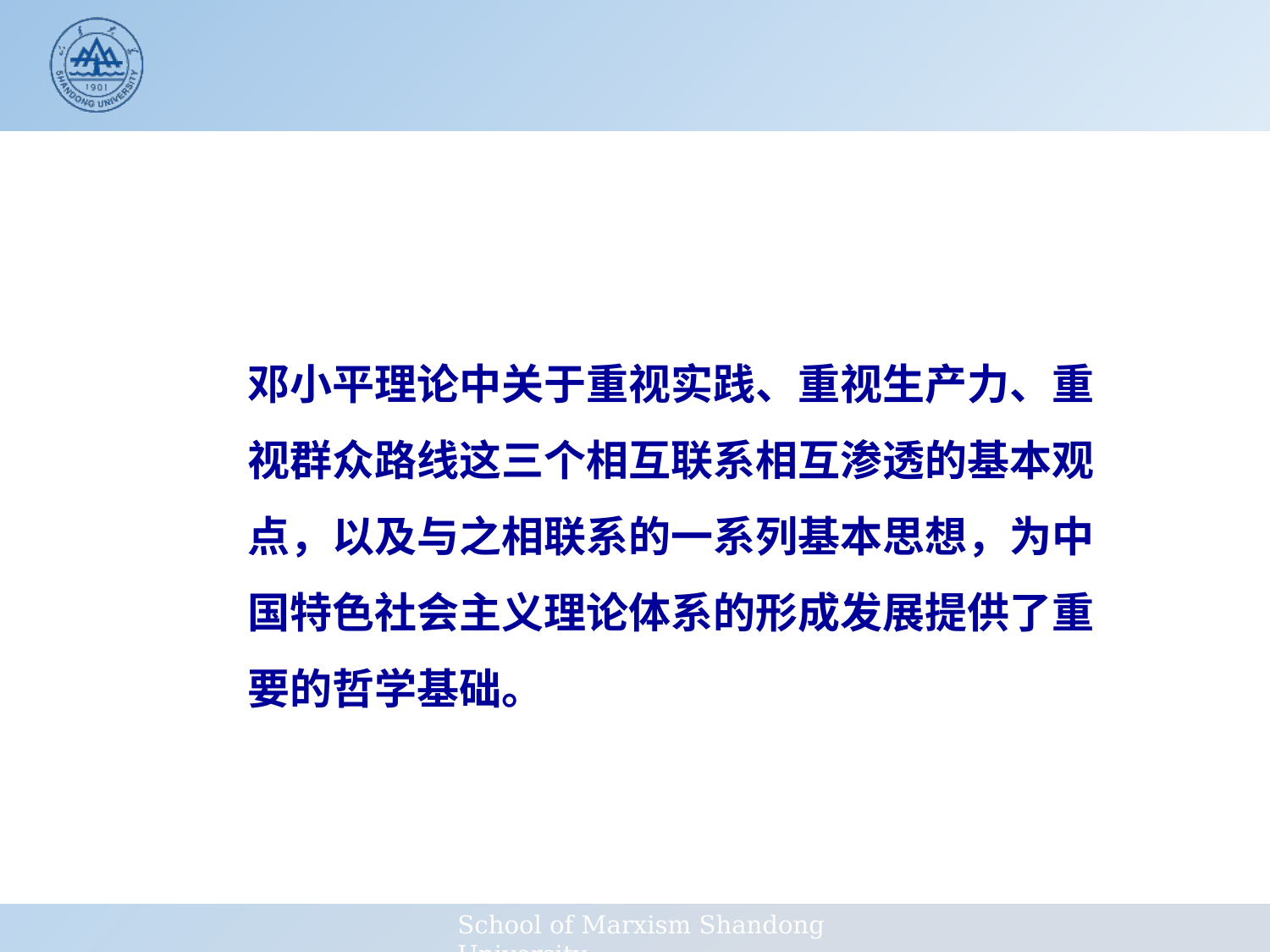

邓小平理论中关于重视实践、重视生产力、重视群众路线这三个相互联系相互渗透的基本观点，以及与之相联系的一系列基本思想，为中国特色社会主义理论体系的形成发展提供了重要的哲学基础。